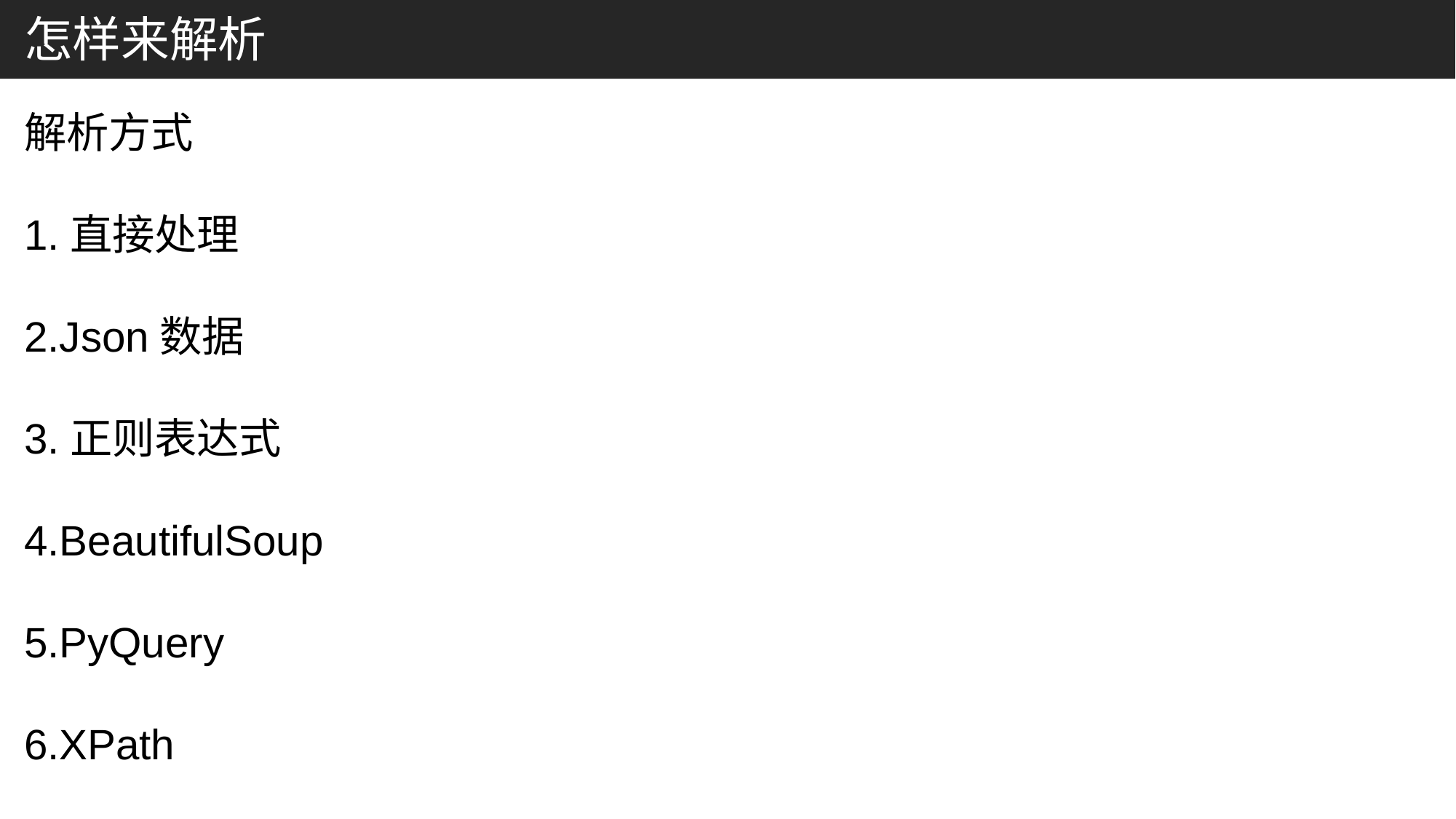

怎样来解析
解析方式

1.直接处理

2.Json数据

3.正则表达式

4.BeautifulSoup

5.PyQuery

6.XPath